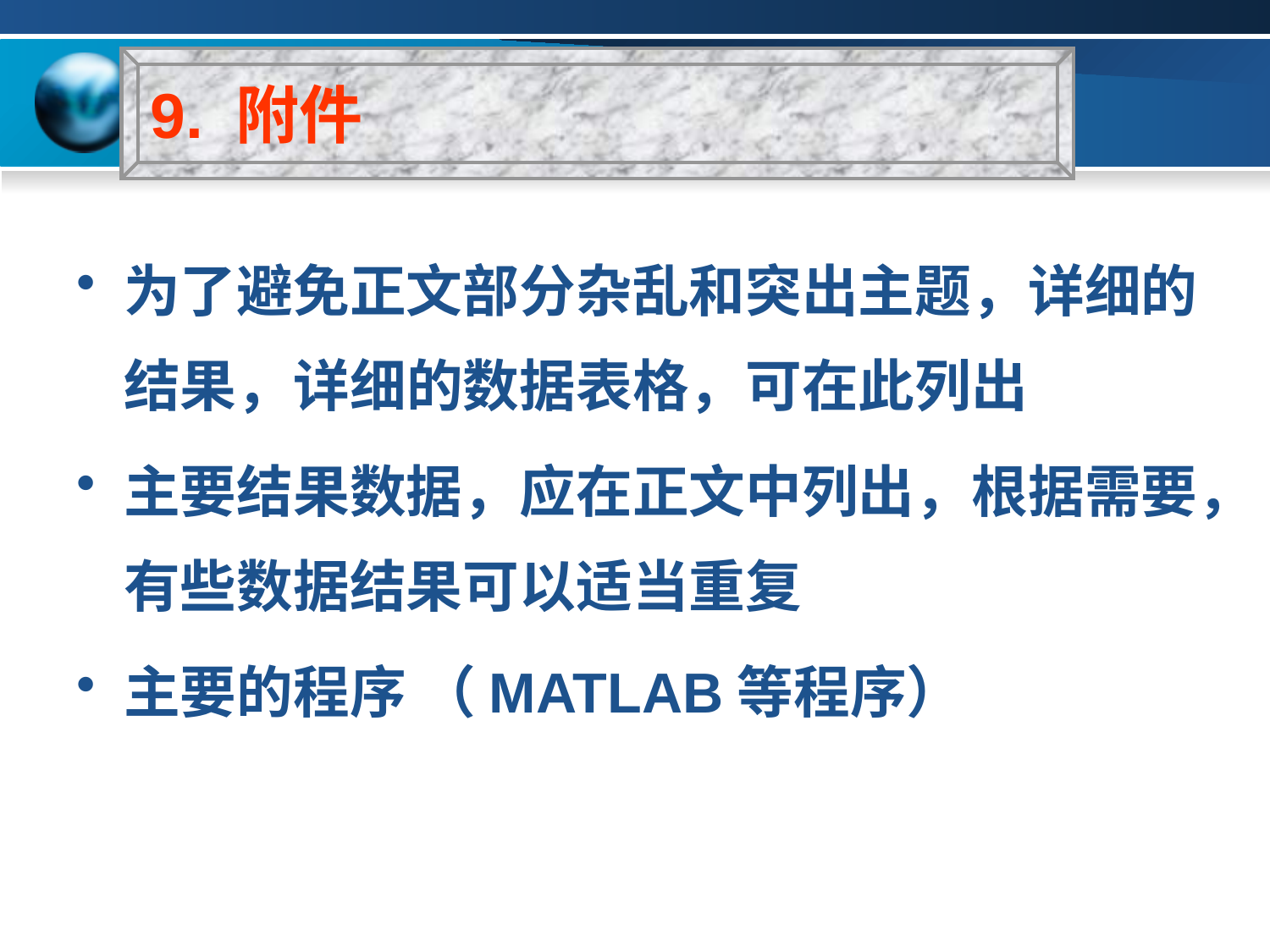

9. 附件
为了避免正文部分杂乱和突出主题，详细的结果，详细的数据表格，可在此列出
主要结果数据，应在正文中列出，根据需要，有些数据结果可以适当重复
主要的程序 （MATLAB等程序）